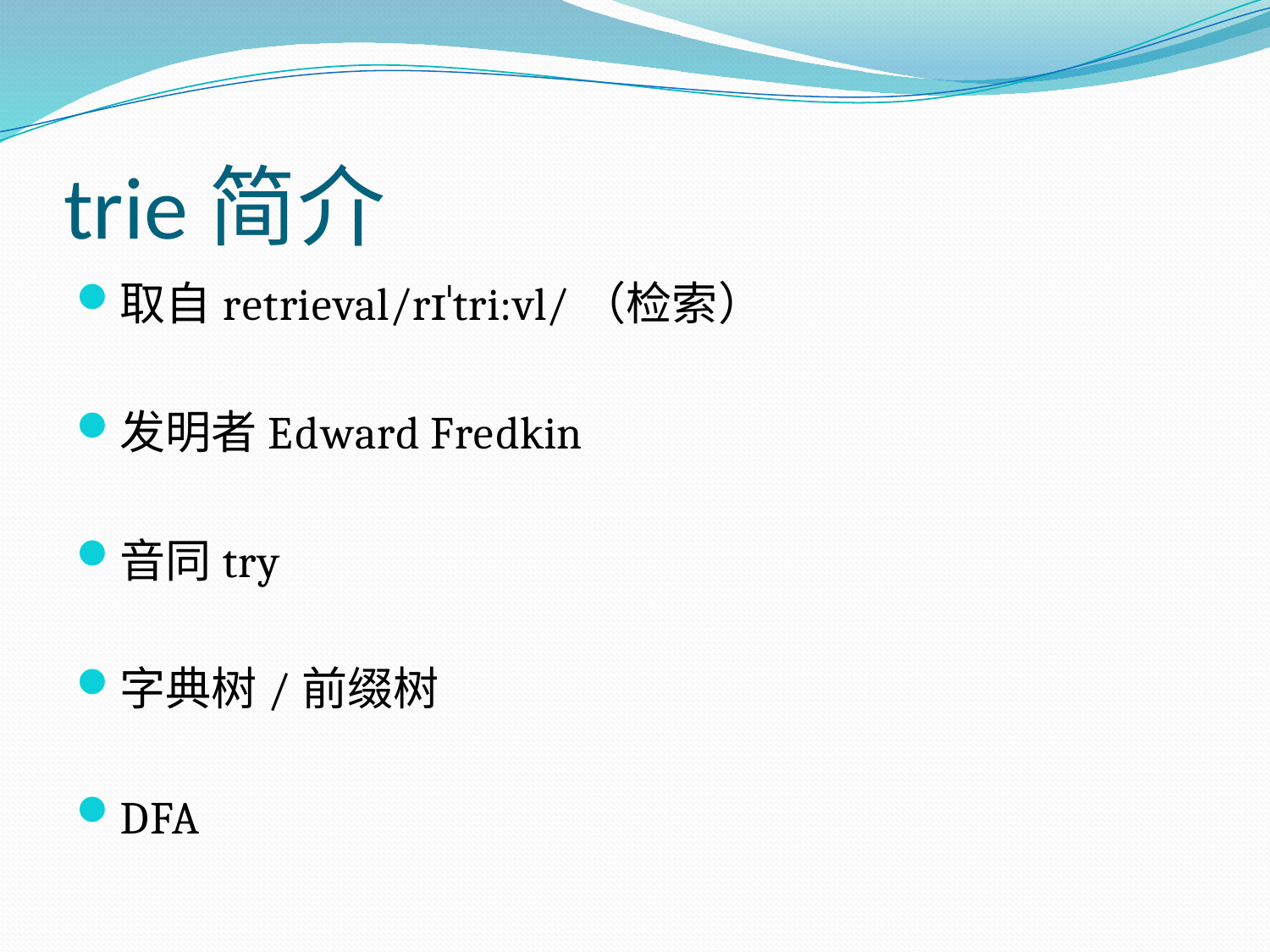

# trie简介
取自retrieval/rɪˈtri:vl/（检索）

发明者Edward Fredkin

音同try

字典树/前缀树

DFA